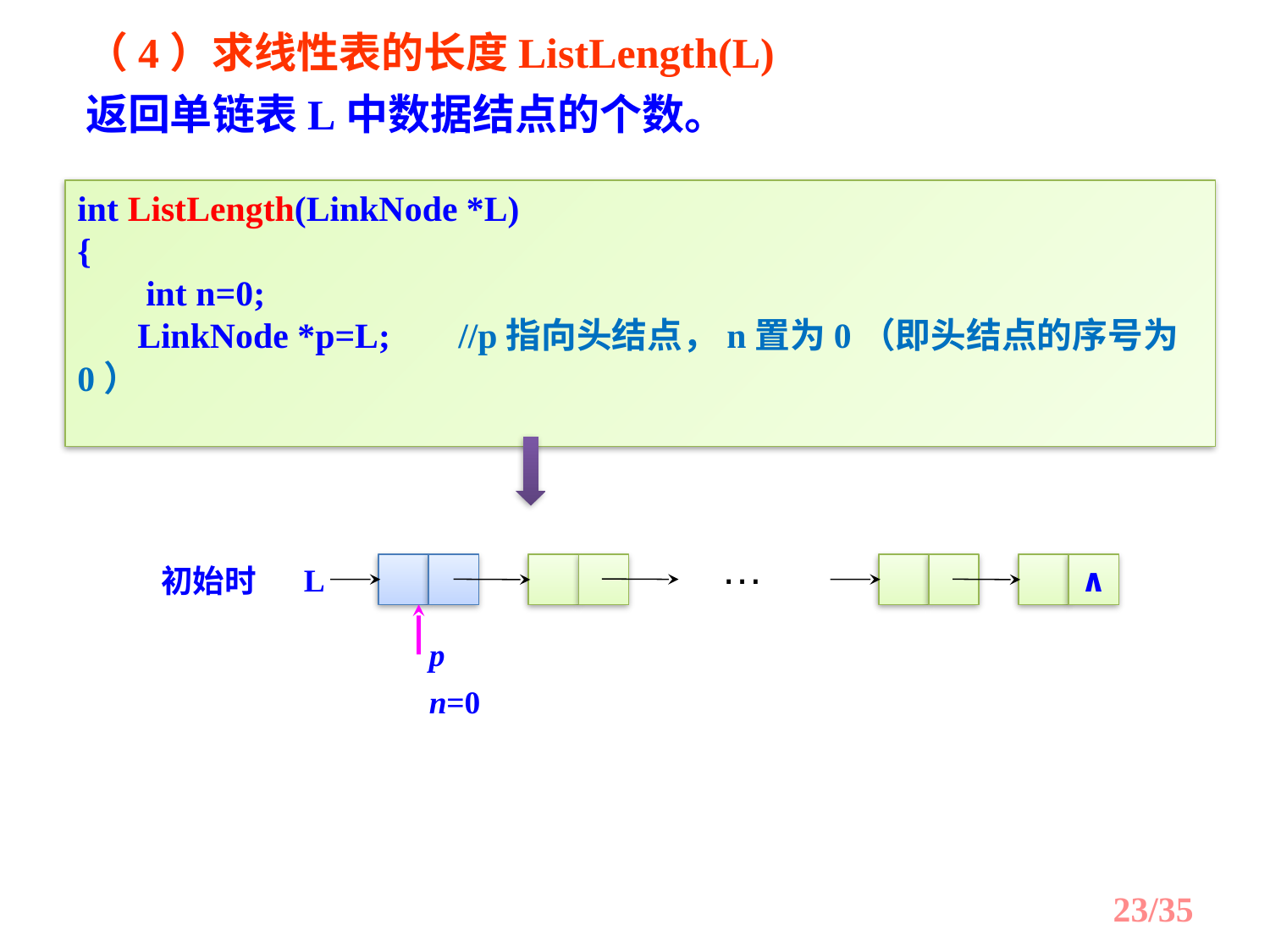

（4）求线性表的长度ListLength(L)
    返回单链表L中数据结点的个数。
int ListLength(LinkNode *L)
{
  　int n=0;
　  LinkNode *p=L;	//p指向头结点，n置为0（即头结点的序号为0）

…
L

∧
初始时

p
n=0
23/35